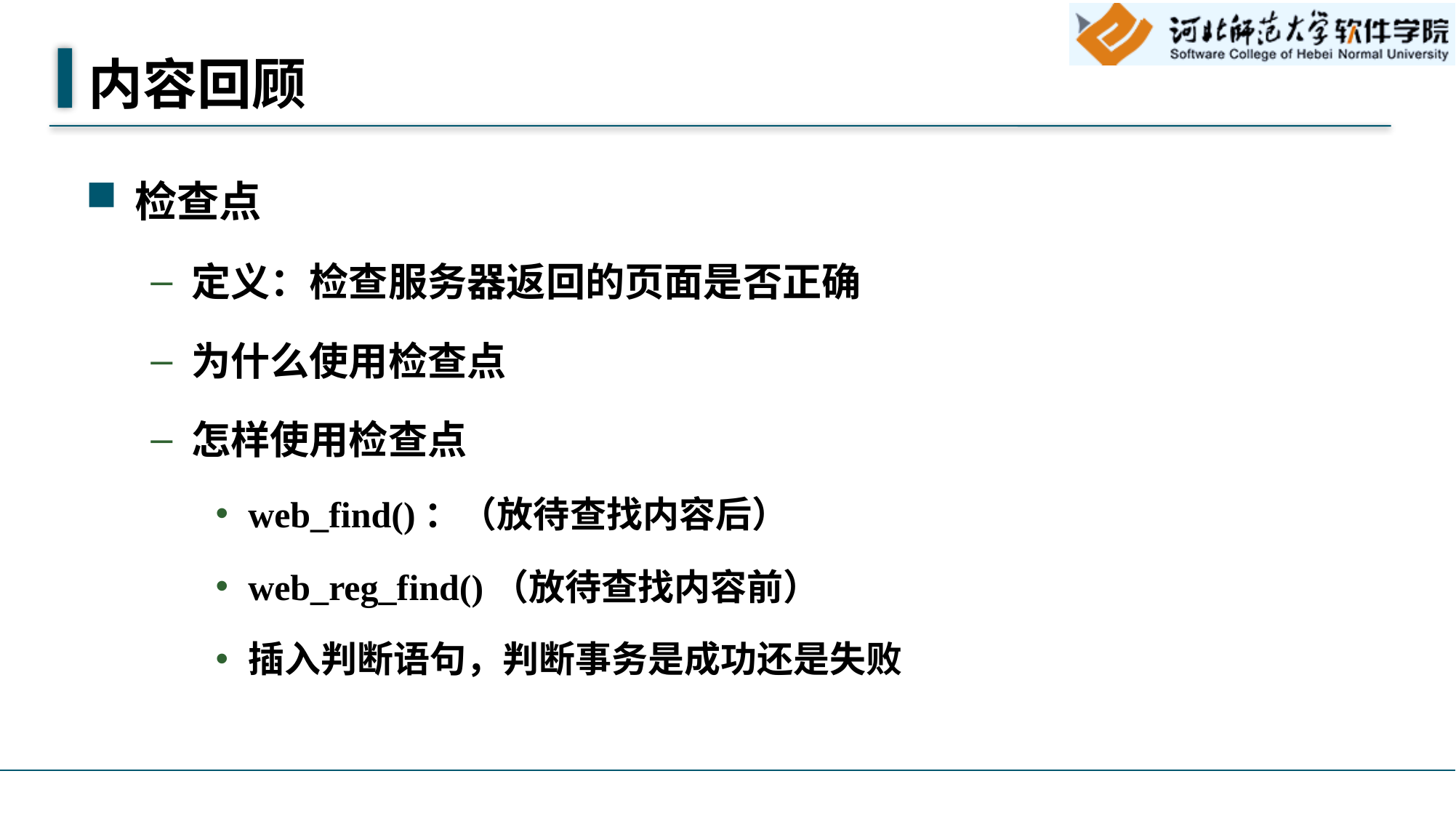

# 内容回顾
检查点
定义：检查服务器返回的页面是否正确
为什么使用检查点
怎样使用检查点
web_find()：（放待查找内容后）
web_reg_find()（放待查找内容前）
插入判断语句，判断事务是成功还是失败